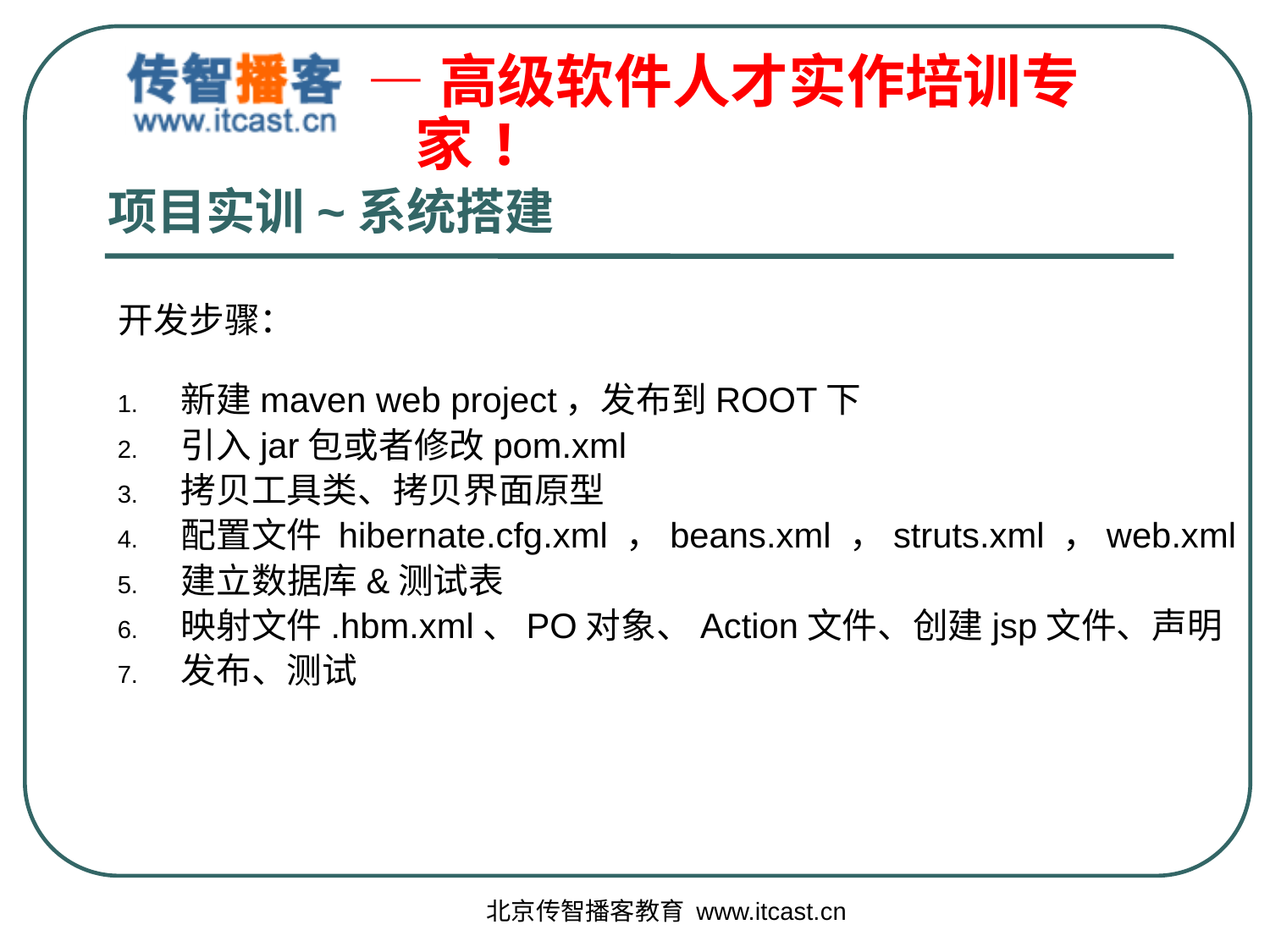

# 项目实训~系统搭建
开发步骤：
新建maven web project，发布到ROOT下
引入jar包或者修改pom.xml
拷贝工具类、拷贝界面原型
配置文件 hibernate.cfg.xml ，beans.xml ，struts.xml ，web.xml
建立数据库&测试表
映射文件.hbm.xml、PO对象、Action文件、创建jsp文件、声明
发布、测试

北京传智播客教育 www.itcast.cn